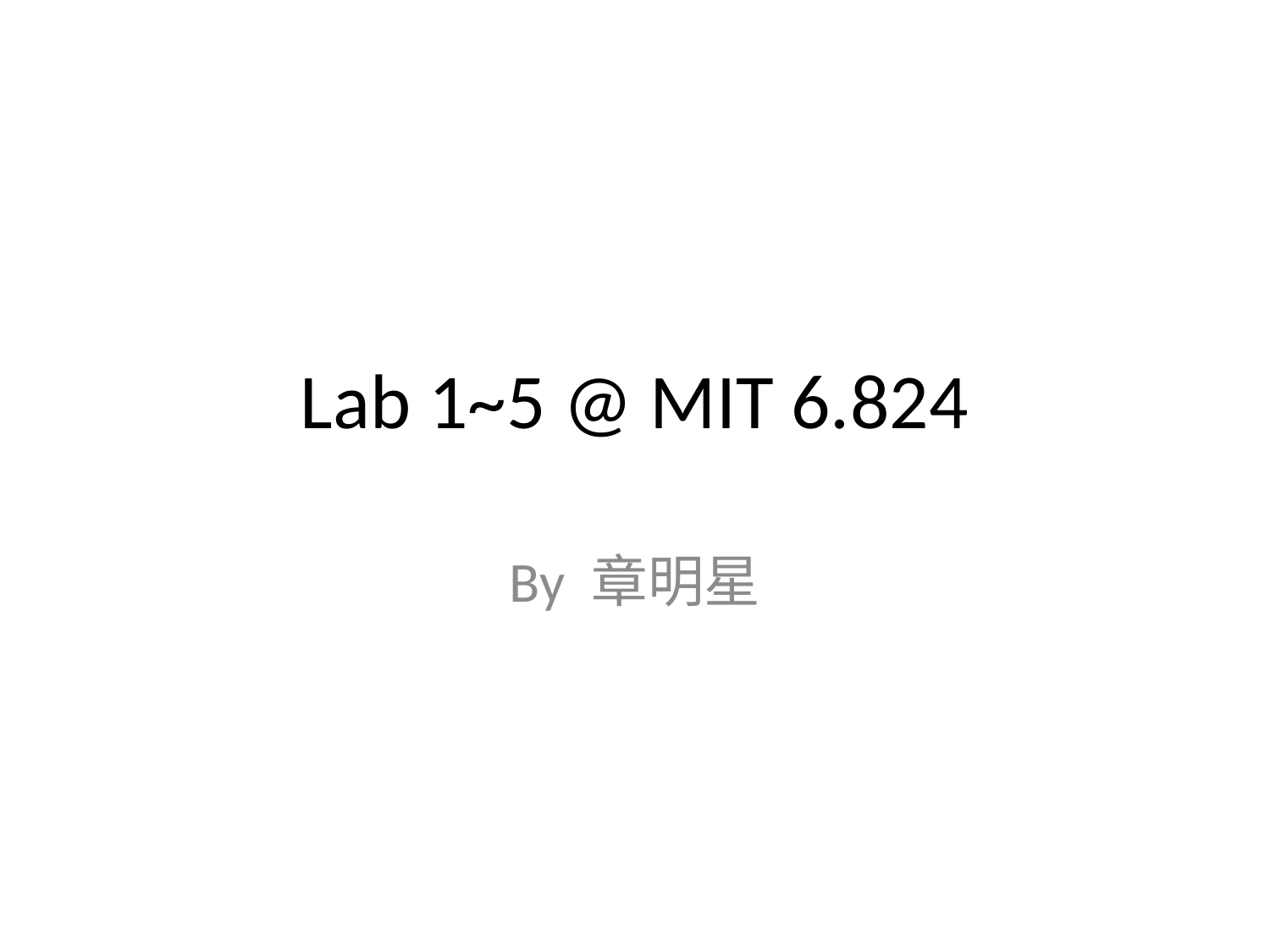

# Lab 1~5 @ MIT 6.824
By 章明星